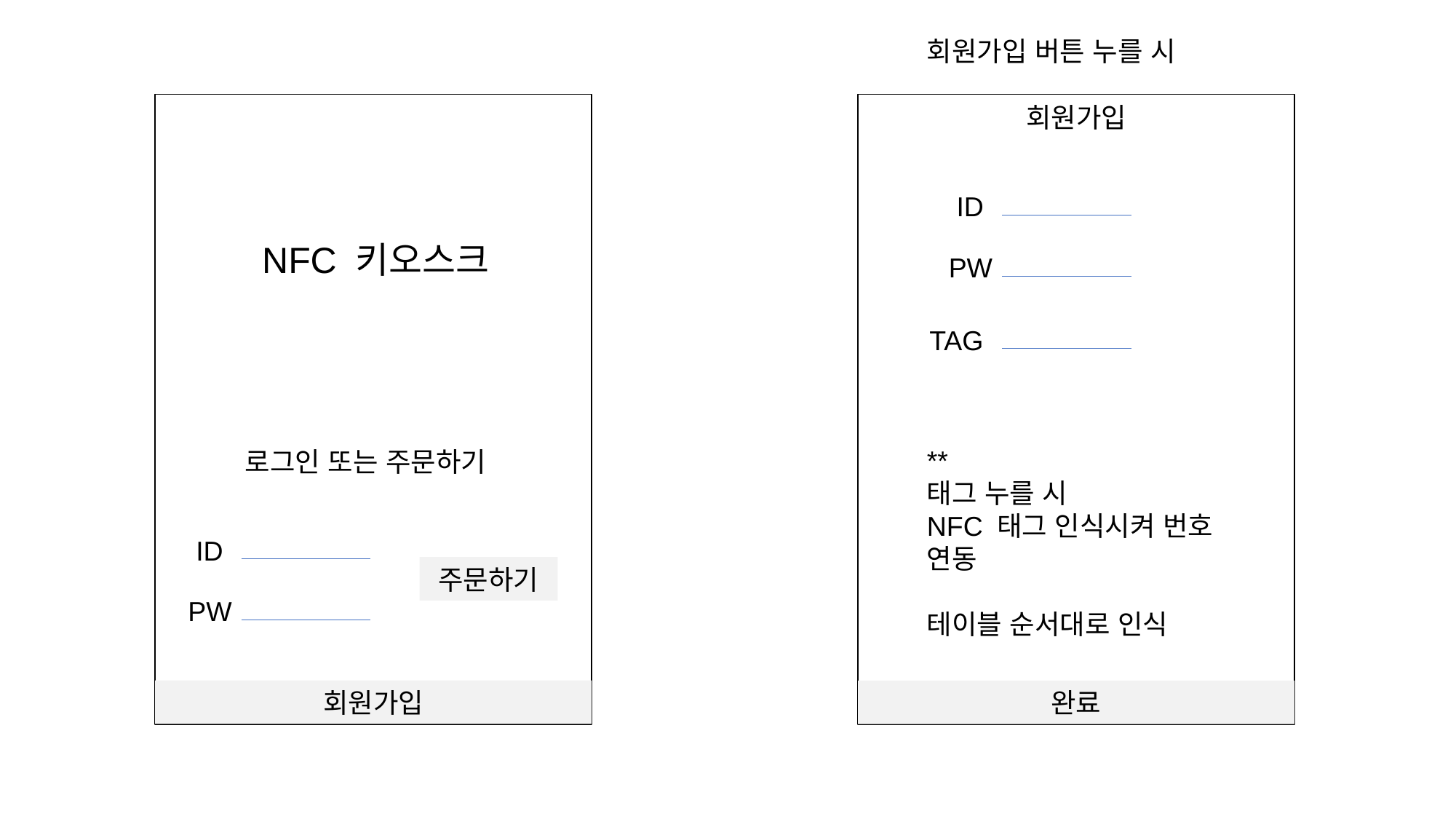

회원가입 버튼 누를 시

회원가입
ID
NFC 키오스크
PW
TAG
**
태그 누를 시
NFC 태그 인식시켜 번호 연동

테이블 순서대로 인식
로그인 또는 주문하기
ID
주문하기
PW
회원가입
완료